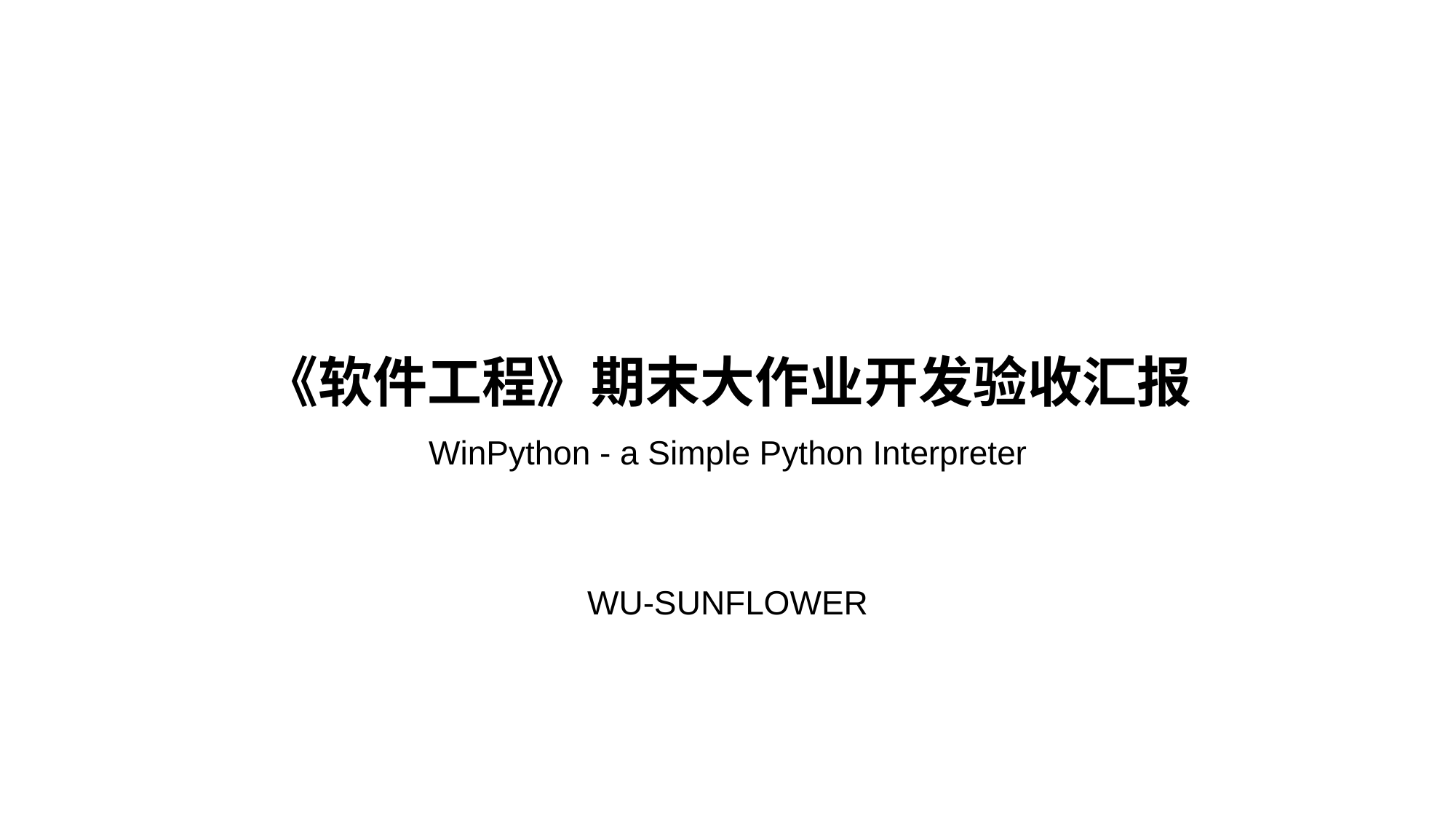

# 《软件工程》期末大作业开发验收汇报
WinPython - a Simple Python Interpreter

WU-SUNFLOWER